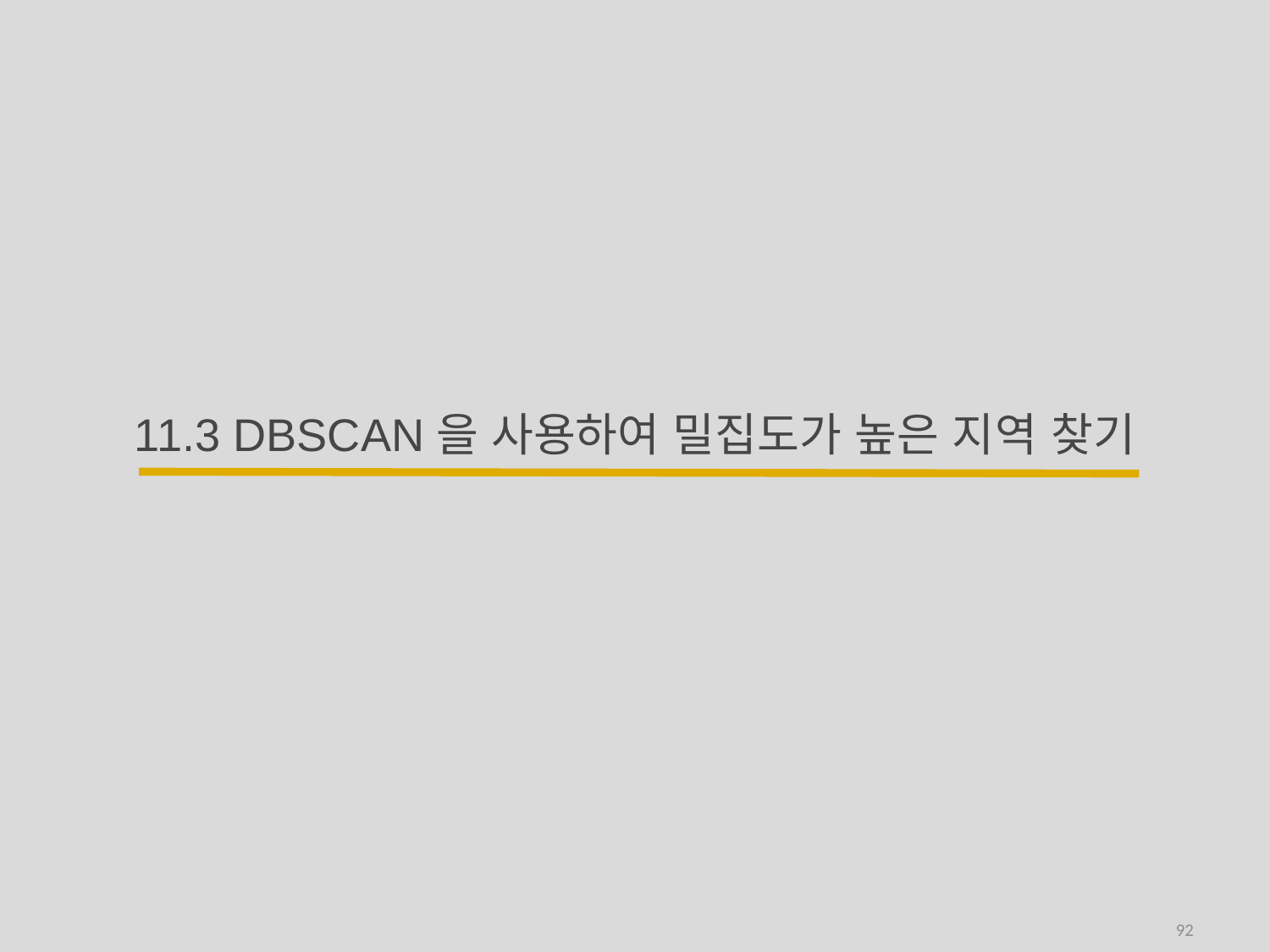

# 11.3 DBSCAN을 사용하여 밀집도가 높은 지역 찾기
92